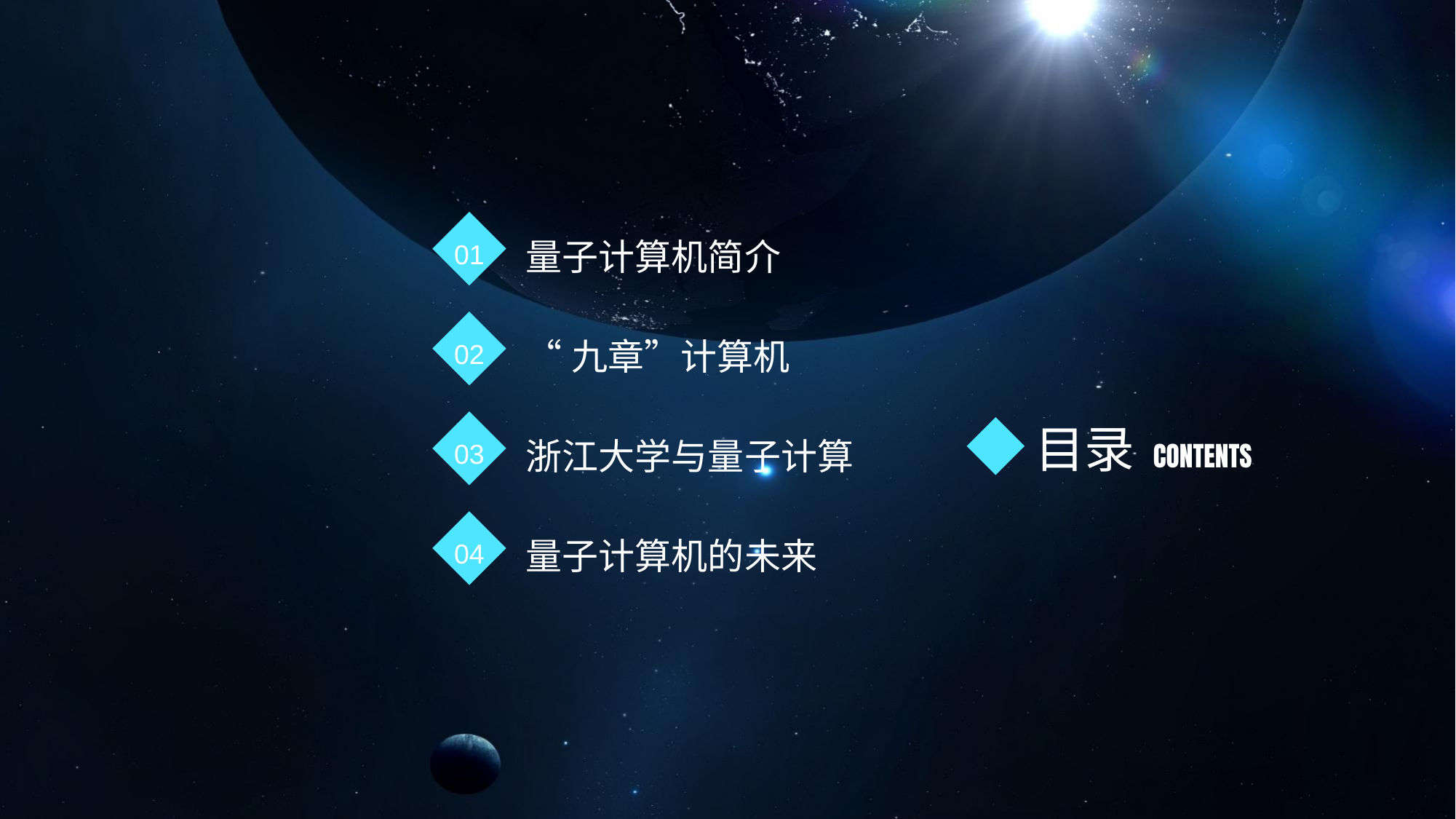

01
量子计算机简介

02
“九章”计算机

03
浙江大学与量子计算
目录

CONTENTS

04
量子计算机的未来